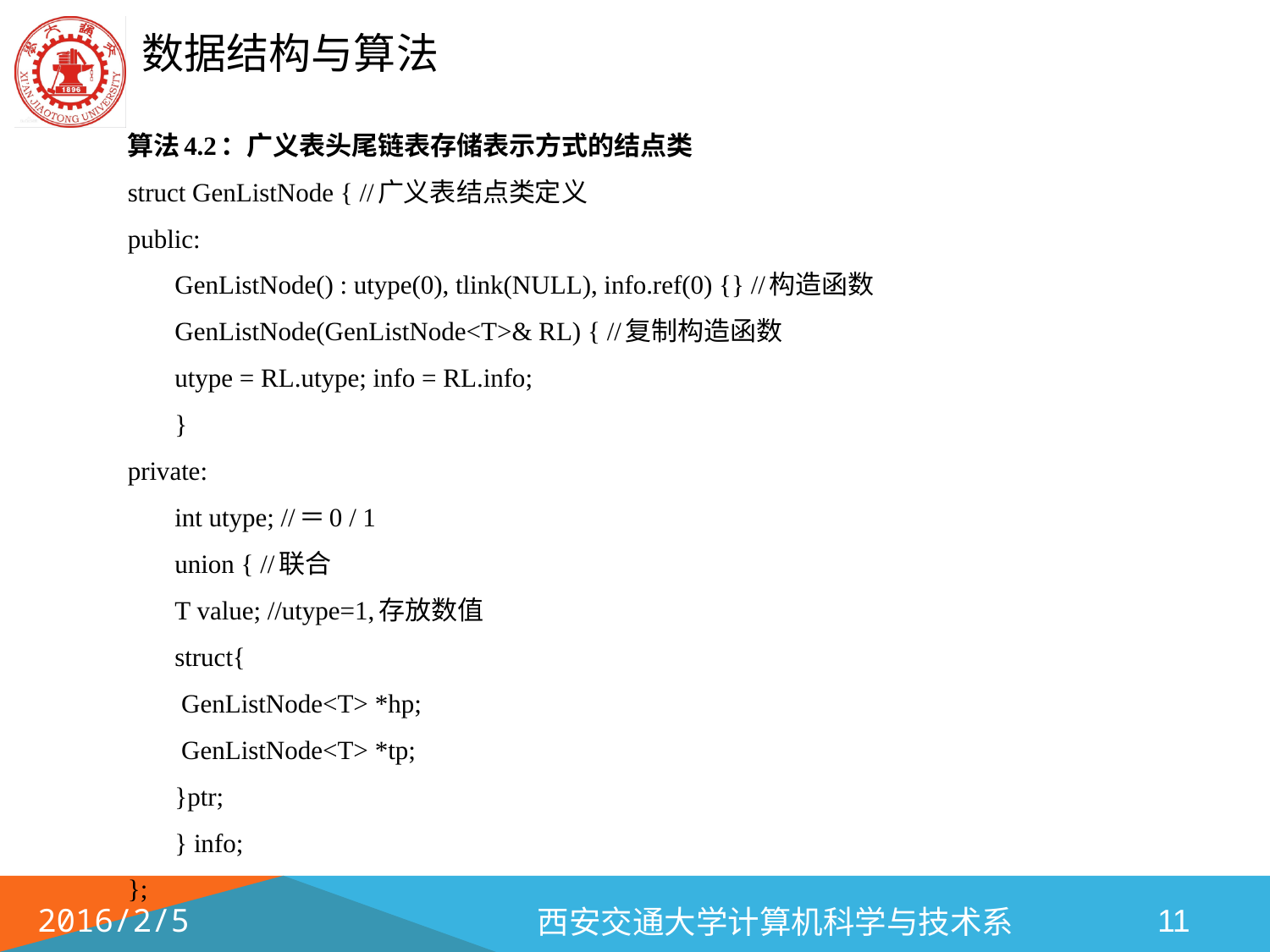

算法4.2：广义表头尾链表存储表示方式的结点类
struct GenListNode { //广义表结点类定义
public:
	GenListNode() : utype(0), tlink(NULL), info.ref(0) {} //构造函数
	GenListNode(GenListNode<T>& RL) { //复制构造函数
		utype = RL.utype; info = RL.info;
	}
private:
	int utype; //＝0 / 1
	union { //联合
		T value; //utype=1,存放数值
		struct{
			 GenListNode<T> *hp;
			 GenListNode<T> *tp;
		}ptr;
	} info;
};